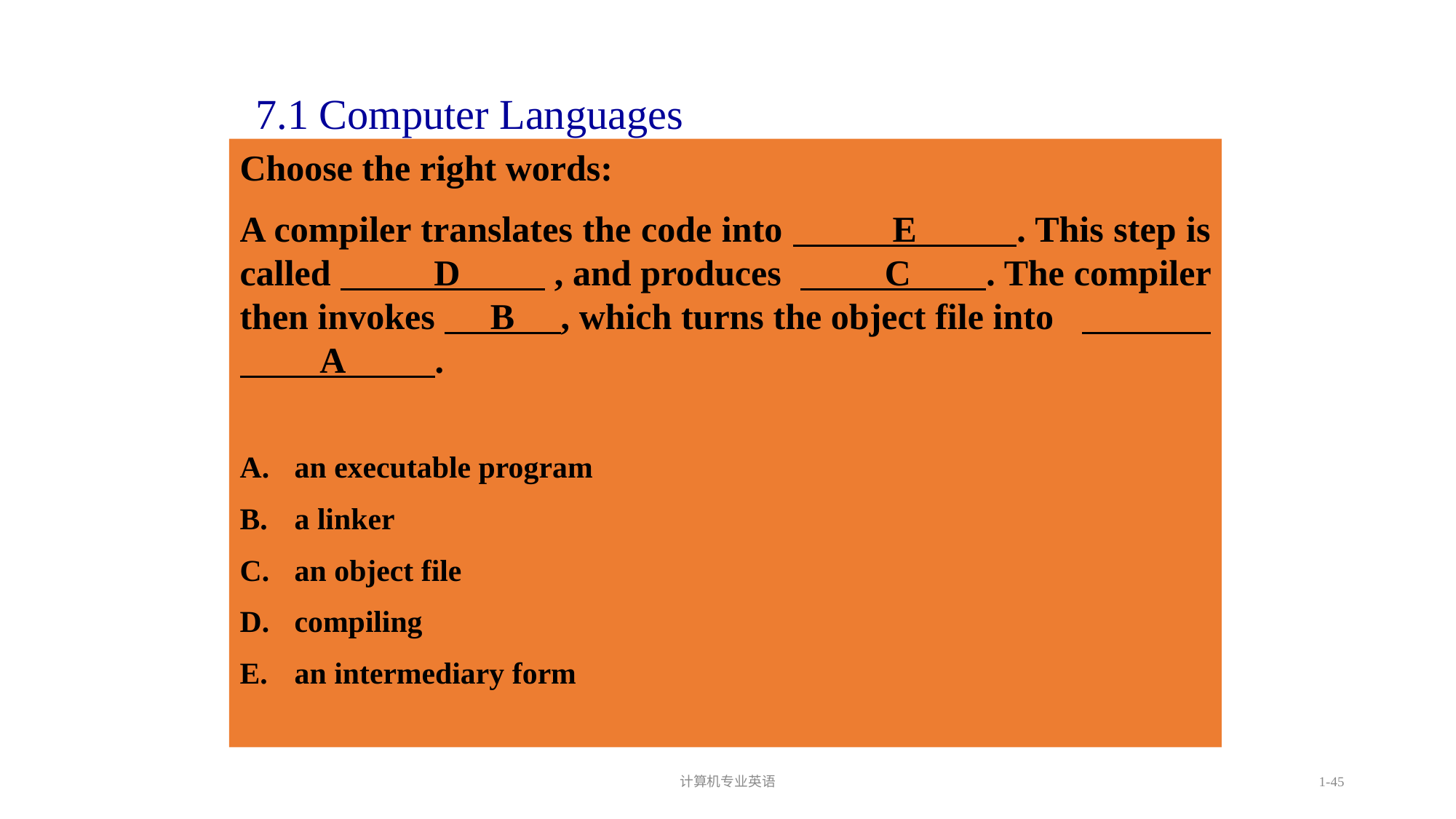

计算机专业英语
1-45
7.1 Computer Languages
Choose the right words:
A compiler translates the code into           E          . This step is called           D          , and produces           C        . The compiler then invokes      B     , which turns the object file into                           A          .

an executable program
a linker
an object file
compiling
an intermediary form